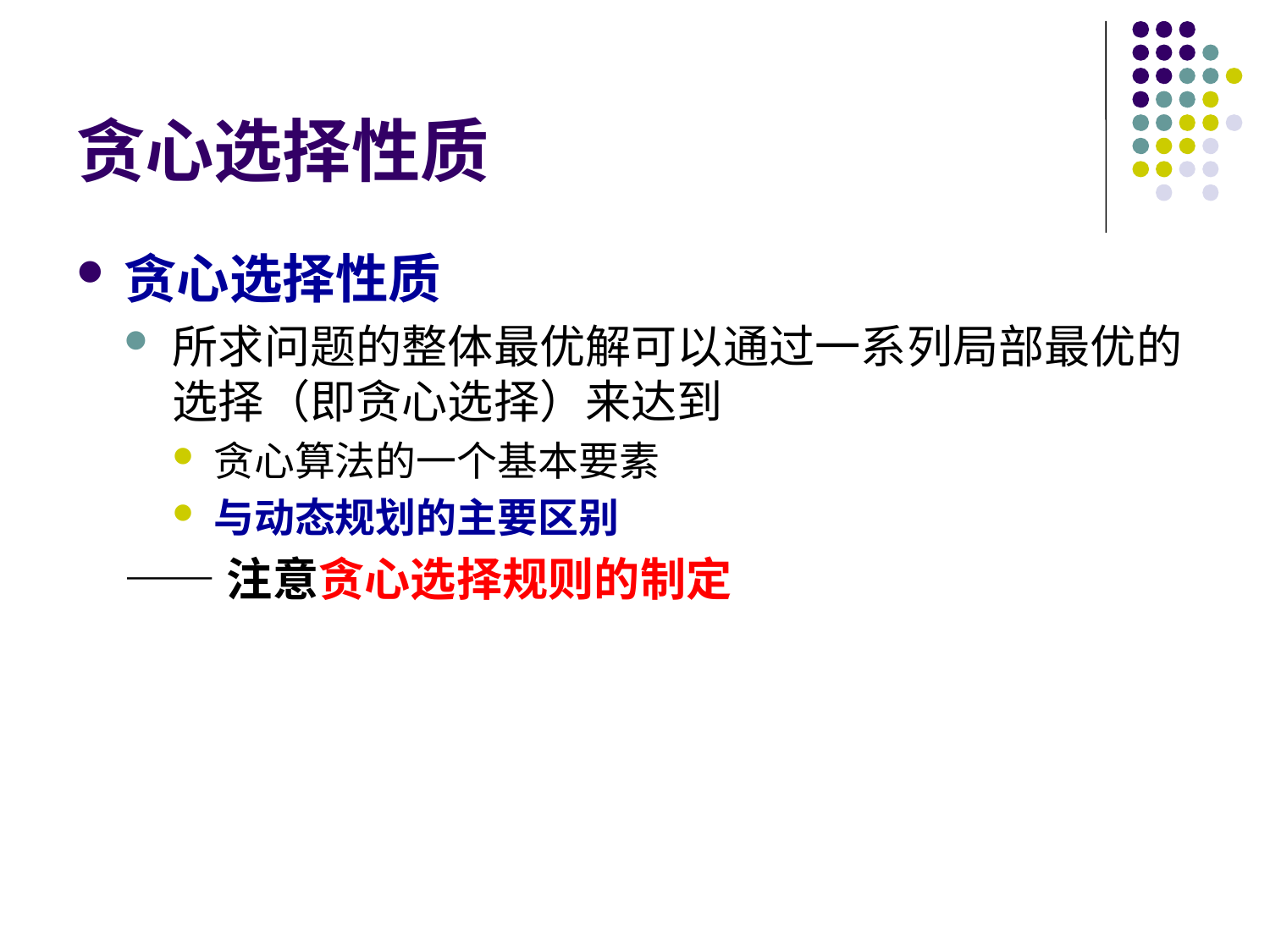

# 贪心选择性质
贪心选择性质
所求问题的整体最优解可以通过一系列局部最优的选择（即贪心选择）来达到
贪心算法的一个基本要素
与动态规划的主要区别
——注意贪心选择规则的制定